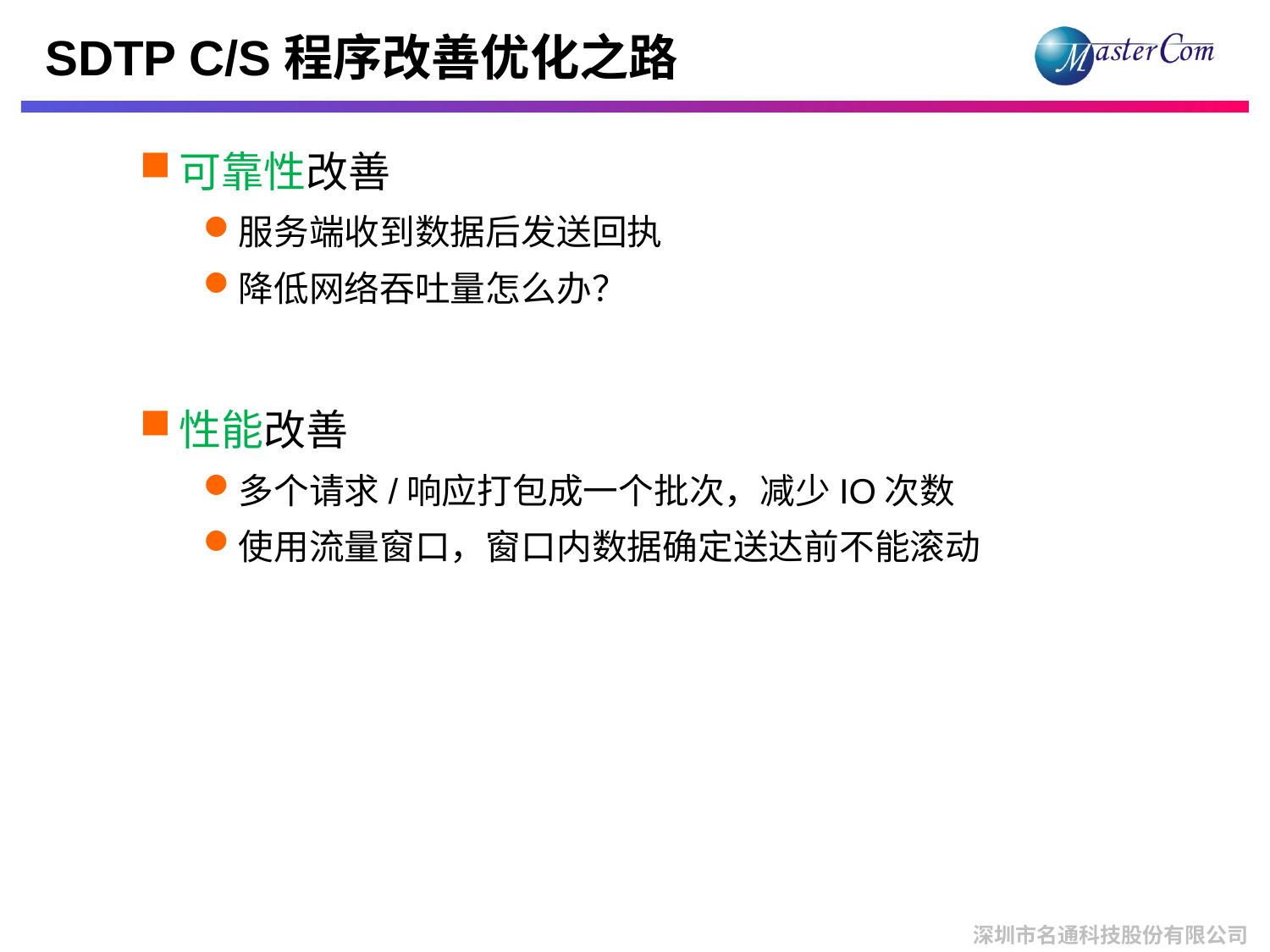

# SDTP C/S程序改善优化之路
可靠性改善
服务端收到数据后发送回执
降低网络吞吐量怎么办？

性能改善
多个请求/响应打包成一个批次，减少IO次数
使用流量窗口，窗口内数据确定送达前不能滚动